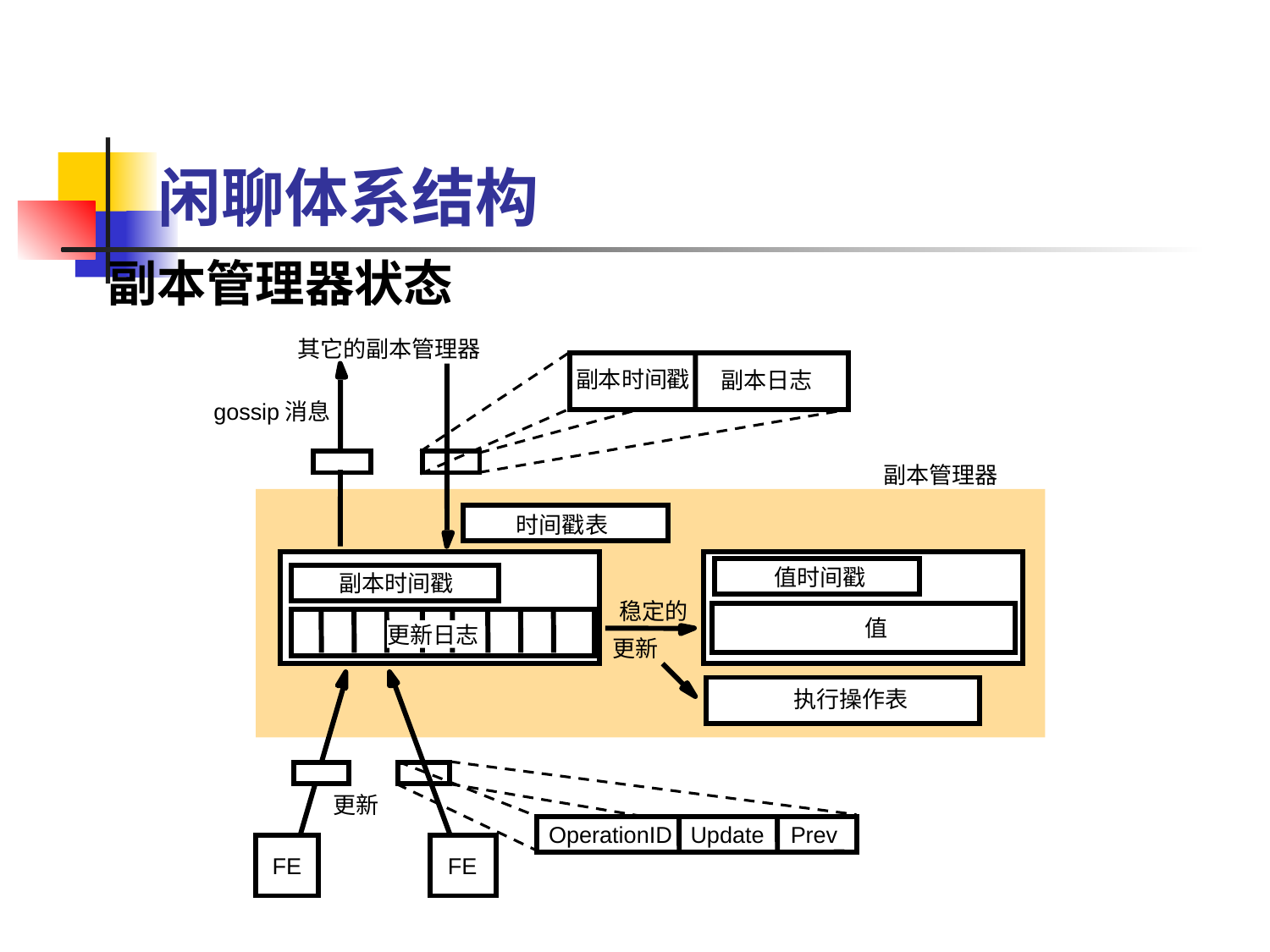

# 闲聊体系结构
副本管理器状态
其它的副本管理器

副本时间戳
副本日志

gossip消息

副本管理器

时间戳表

值时间戳

副本时间戳
稳定的

值
更新日志

更新

执行操作表

更新

OperationID
Update
Prev

FE
FE